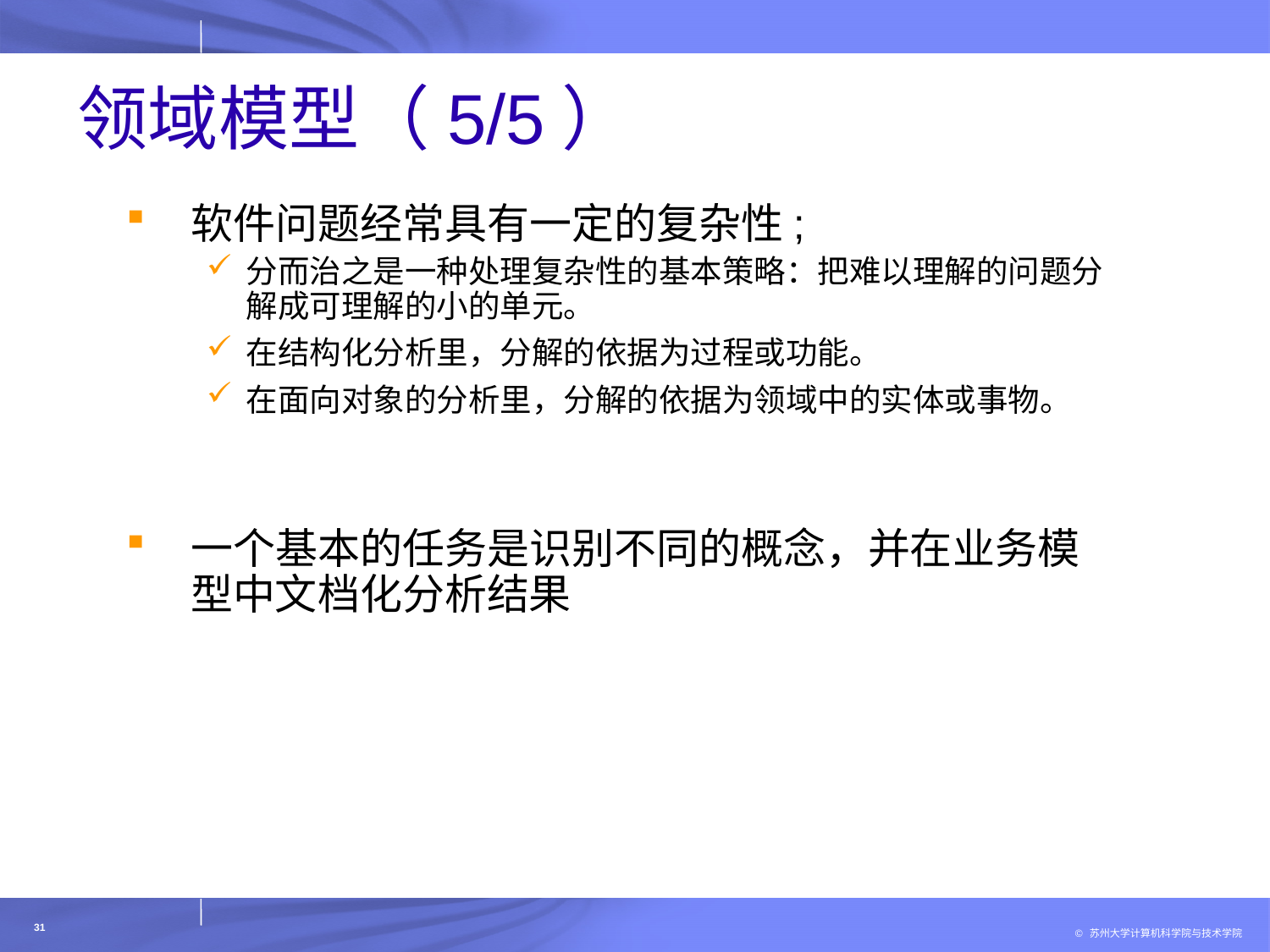

# 领域模型（5/5）
软件问题经常具有一定的复杂性;
分而治之是一种处理复杂性的基本策略：把难以理解的问题分解成可理解的小的单元。
在结构化分析里，分解的依据为过程或功能。
在面向对象的分析里，分解的依据为领域中的实体或事物。

一个基本的任务是识别不同的概念，并在业务模型中文档化分析结果
31